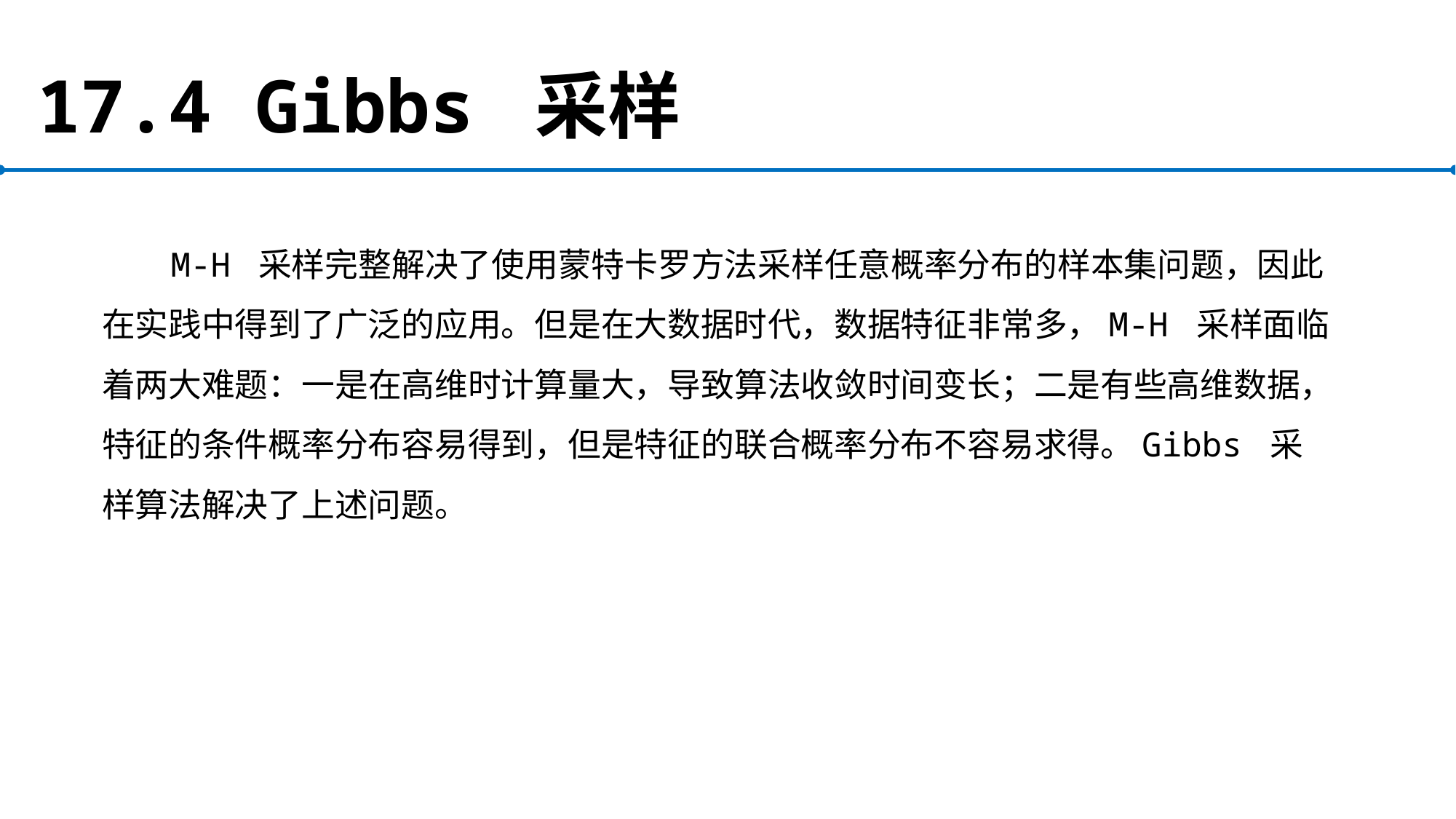

# 17.4 Gibbs 采样
M-H 采样完整解决了使用蒙特卡罗方法采样任意概率分布的样本集问题，因此在实践中得到了广泛的应用。但是在大数据时代，数据特征非常多，M-H 采样面临着两大难题：一是在高维时计算量大，导致算法收敛时间变长；二是有些高维数据，特征的条件概率分布容易得到，但是特征的联合概率分布不容易求得。Gibbs 采样算法解决了上述问题。